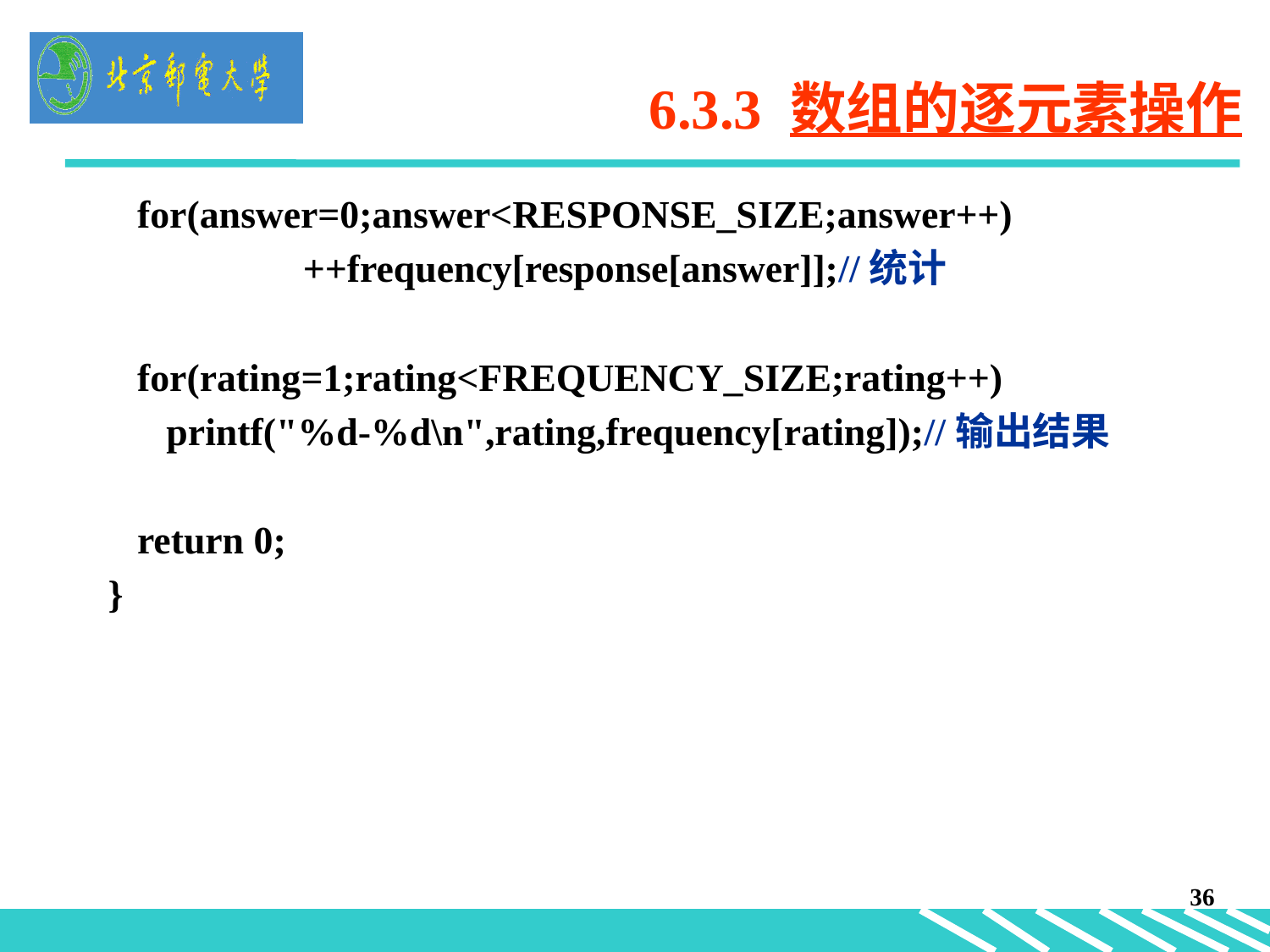

# 6.3.3 数组的逐元素操作
   for(answer=0;answer<RESPONSE_SIZE;answer++)
	       ++frequency[response[answer]];//统计

   for(rating=1;rating<FREQUENCY_SIZE;rating++)
      printf("%d-%d\n",rating,frequency[rating]);//输出结果

   return 0;
}
36